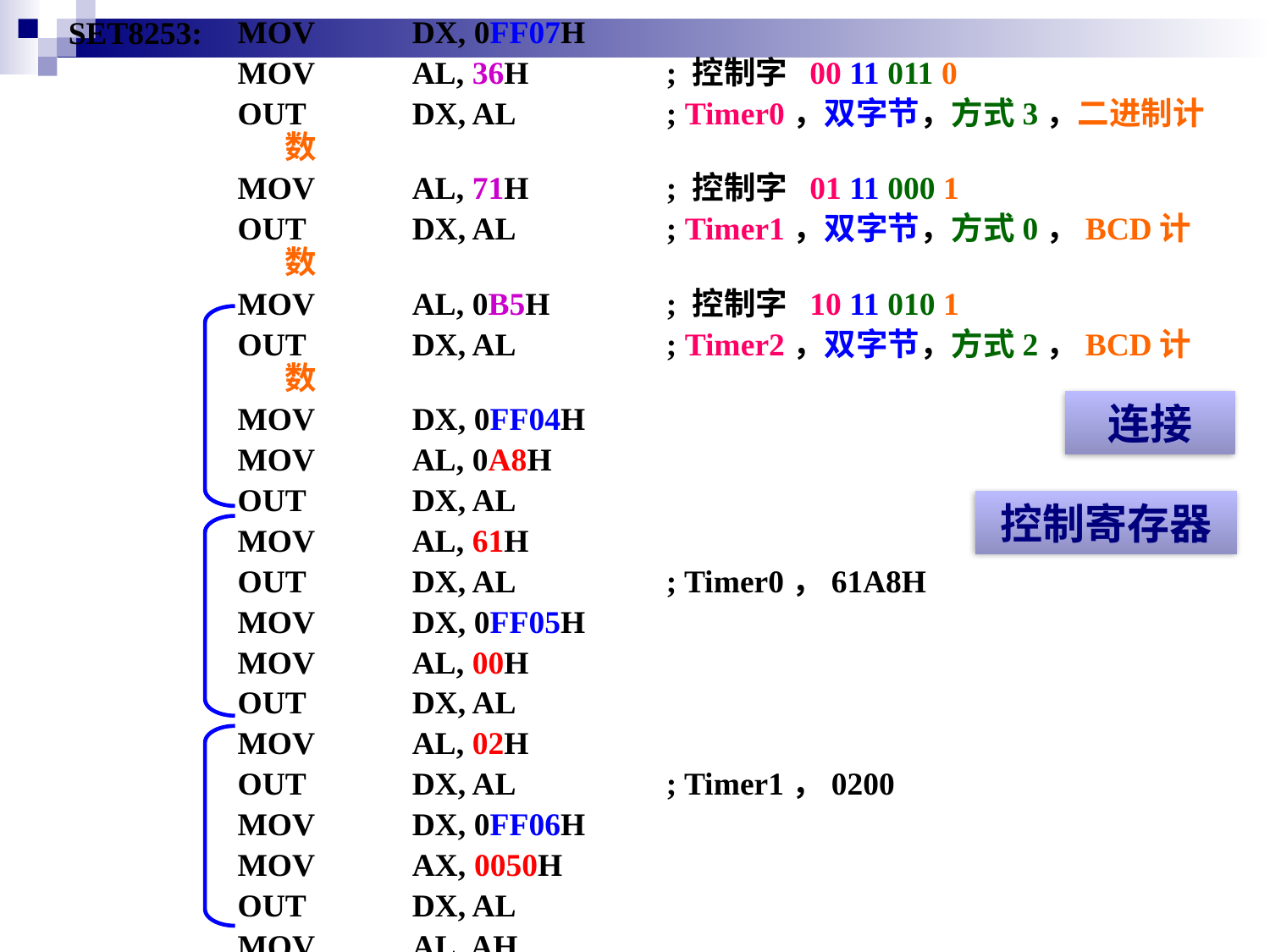

SET8253:
MOV	DX, 0FF07H
MOV	AL, 36H		; 控制字  00 11 011 0
OUT	DX, AL		; Timer0，双字节，方式3，二进制计数
MOV	AL, 71H		; 控制字  01 11 000 1
OUT	DX, AL		; Timer1，双字节，方式0，BCD计数
MOV	AL, 0B5H	; 控制字  10 11 010 1
OUT	DX, AL		; Timer2，双字节，方式2，BCD计数
MOV	DX, 0FF04H
MOV	AL, 0A8H
OUT	DX, AL
MOV	AL, 61H
OUT	DX, AL		; Timer0，61A8H
MOV	DX, 0FF05H
MOV	AL, 00H
OUT	DX, AL
MOV	AL, 02H
OUT	DX, AL		; Timer1，0200
MOV	DX, 0FF06H
MOV	AX, 0050H
OUT	DX, AL
MOV	AL, AH
OUT	DX, AL		; Timer2，0050

连接
控制寄存器